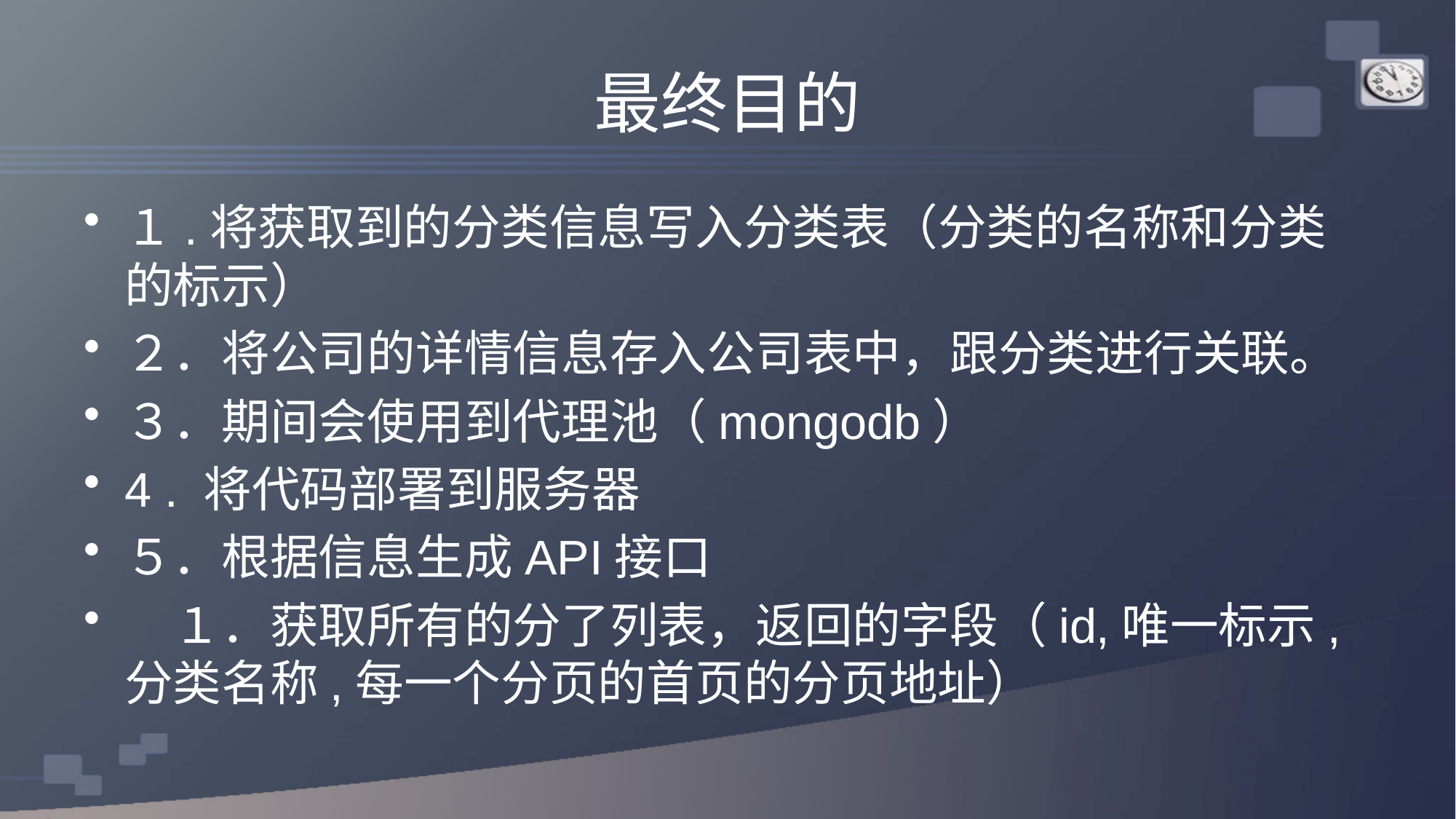

# 最终目的
１.将获取到的分类信息写入分类表（分类的名称和分类的标示）
２．将公司的详情信息存入公司表中，跟分类进行关联。
３．期间会使用到代理池（mongodb）
4 . 将代码部署到服务器
５．根据信息生成API接口
　１．获取所有的分了列表，返回的字段（id,唯一标示,分类名称,每一个分页的首页的分页地址）